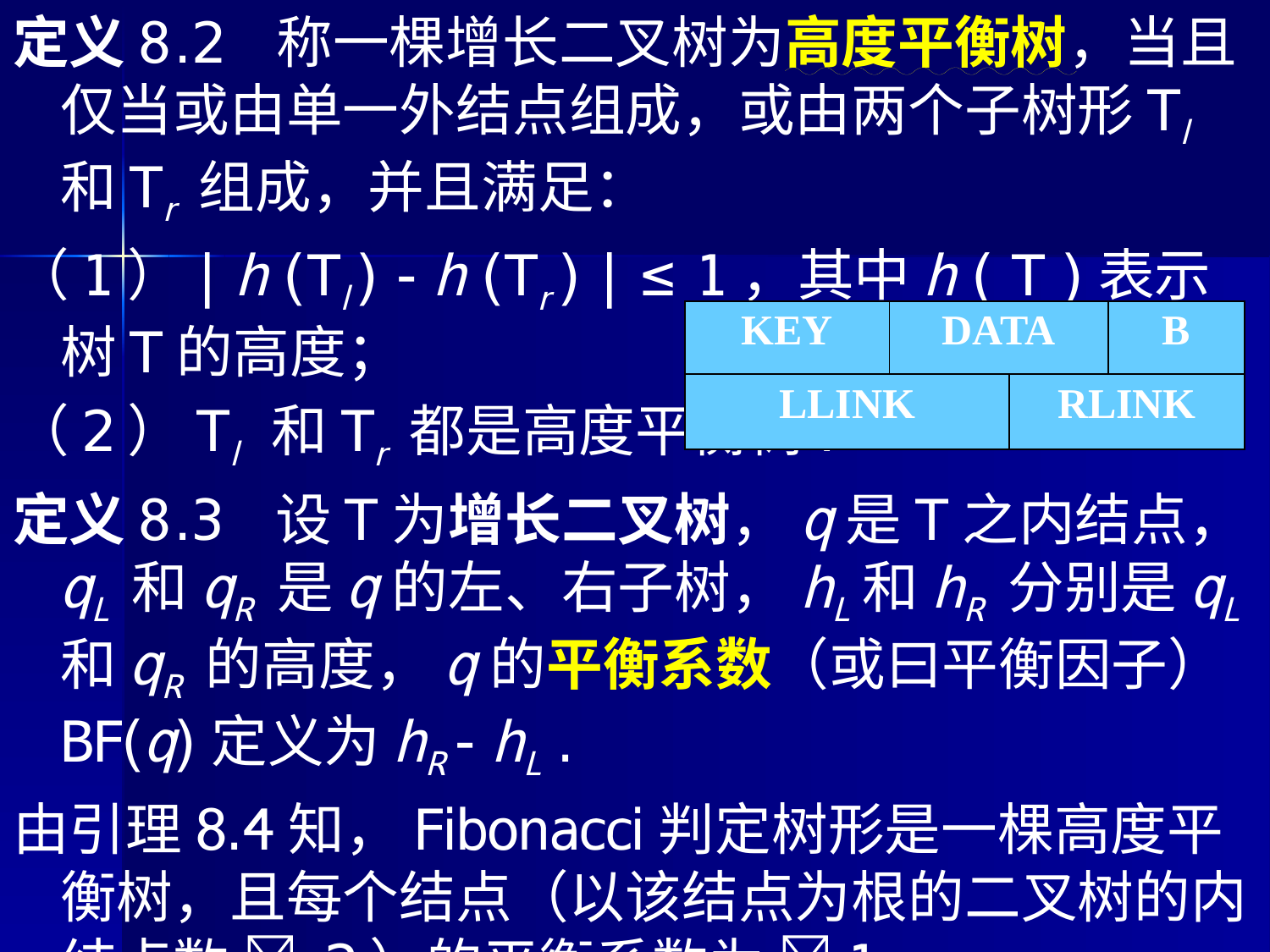

定义8.2  称一棵增长二叉树为高度平衡树，当且仅当或由单一外结点组成，或由两个子树形Tl  和Tr 组成，并且满足：
（1）| h (Tl ) − h (Tr ) | ≤ 1，其中h ( T )表示树T的高度；
（2）Tl  和Tr 都是高度平衡树.
定义8.3  设T为增长二叉树，q是T之内结点，qL 和qR 是q的左、右子树，hL和hR 分别是qL和qR 的高度，q的平衡系数（或曰平衡因子）BF(q)定义为hR − hL .
由引理8.4知，Fibonacci判定树形是一棵高度平衡树，且每个结点（以该结点为根的二叉树的内结点数 ≥ 2）的平衡系数为 −1

| KEY | DATA |  | B |
| --- | --- | --- | --- |
| LLINK |  | RLINK |  |